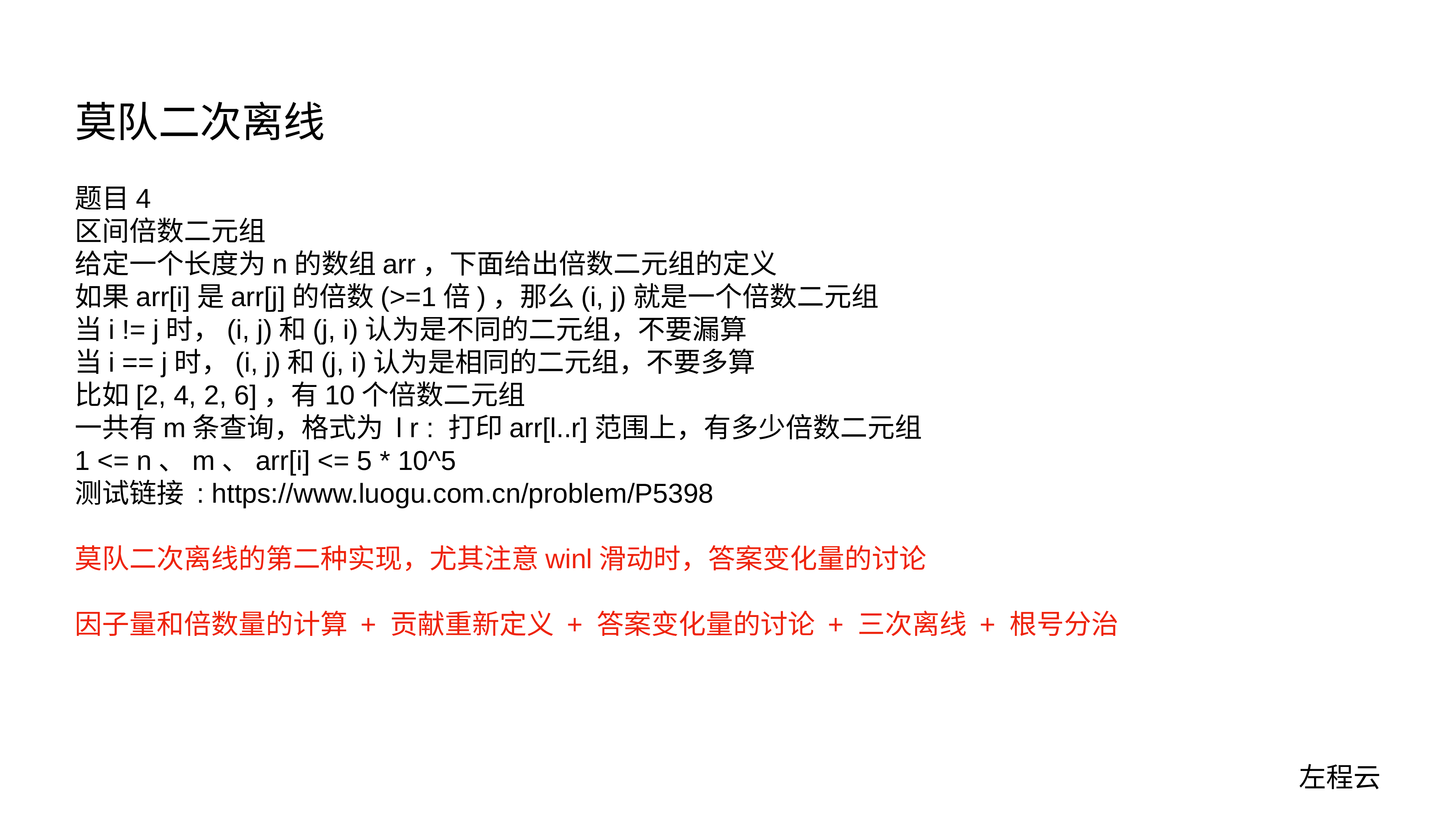

# 莫队二次离线
题目4
区间倍数二元组
给定一个长度为n的数组arr，下面给出倍数二元组的定义
如果arr[i]是arr[j]的倍数(>=1倍)，那么(i, j)就是一个倍数二元组
当i != j时，(i, j)和(j, i)认为是不同的二元组，不要漏算
当i == j时，(i, j)和(j, i)认为是相同的二元组，不要多算
比如[2, 4, 2, 6]，有10个倍数二元组
一共有m条查询，格式为 l r : 打印arr[l..r]范围上，有多少倍数二元组
1 <= n、m、arr[i] <= 5 * 10^5
测试链接 : https://www.luogu.com.cn/problem/P5398

莫队二次离线的第二种实现，尤其注意winl滑动时，答案变化量的讨论

因子量和倍数量的计算 + 贡献重新定义 + 答案变化量的讨论 + 三次离线 + 根号分治
左程云